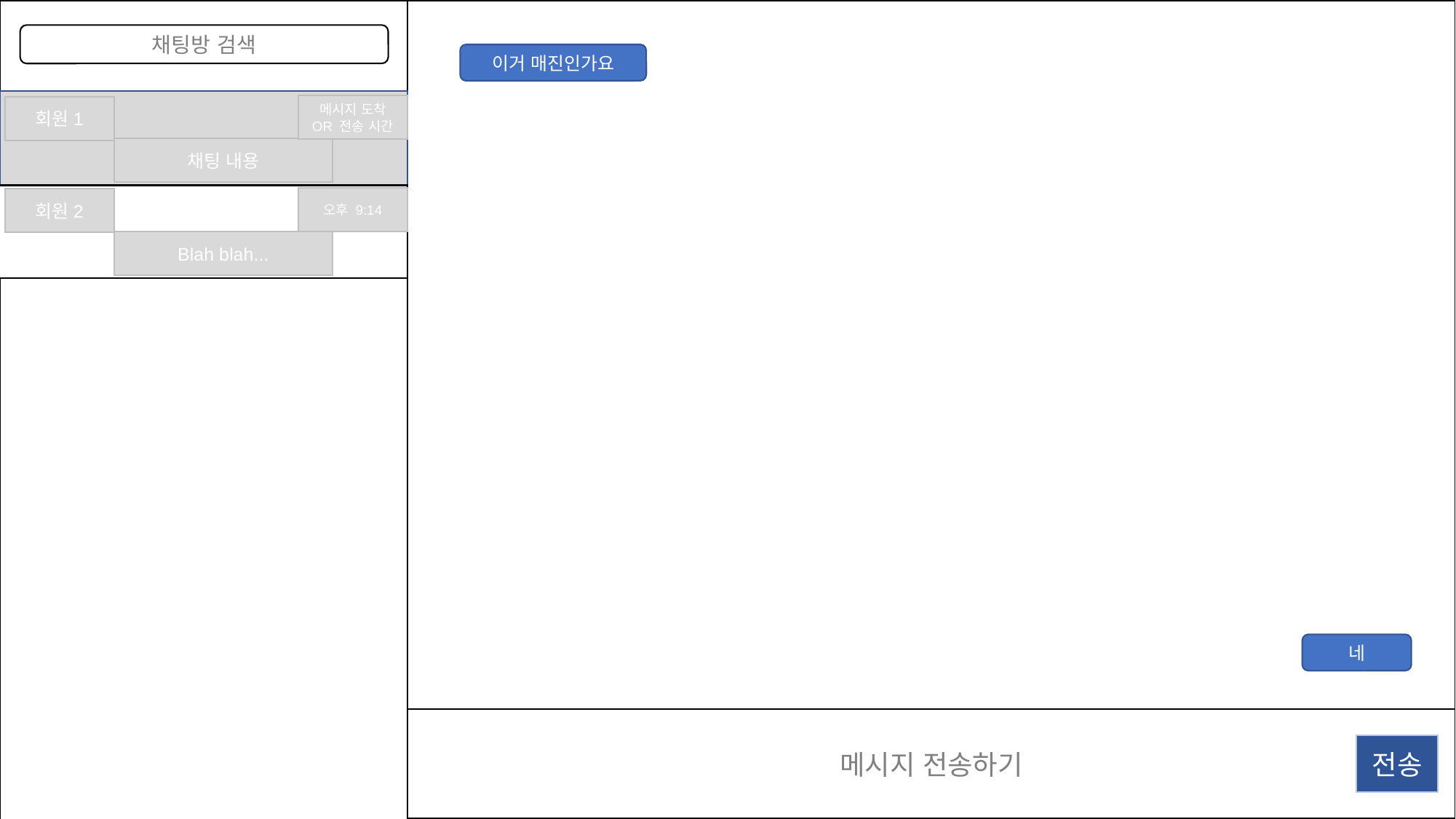

채팅방 검색
이거 매진인가요

메시지 도착 OR 전송 시간
회원1
채팅 내용

오후 9:14
회원2
Blah blah...
네
메시지 전송하기
전송